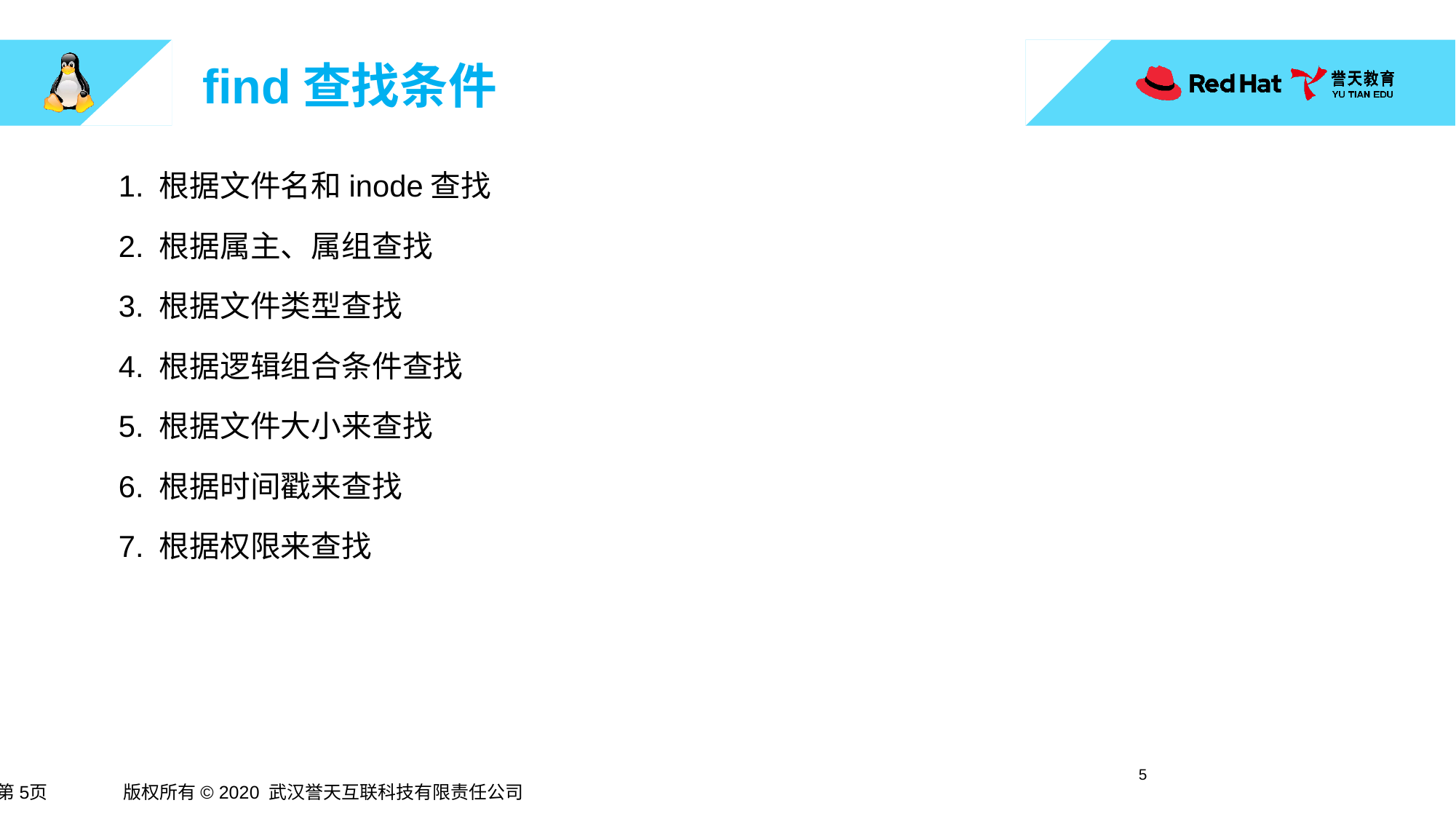

# find查找条件
1. 根据文件名和inode查找
2. 根据属主、属组查找
3. 根据文件类型查找
4. 根据逻辑组合条件查找
5. 根据文件大小来查找
6. 根据时间戳来查找
7. 根据权限来查找
5